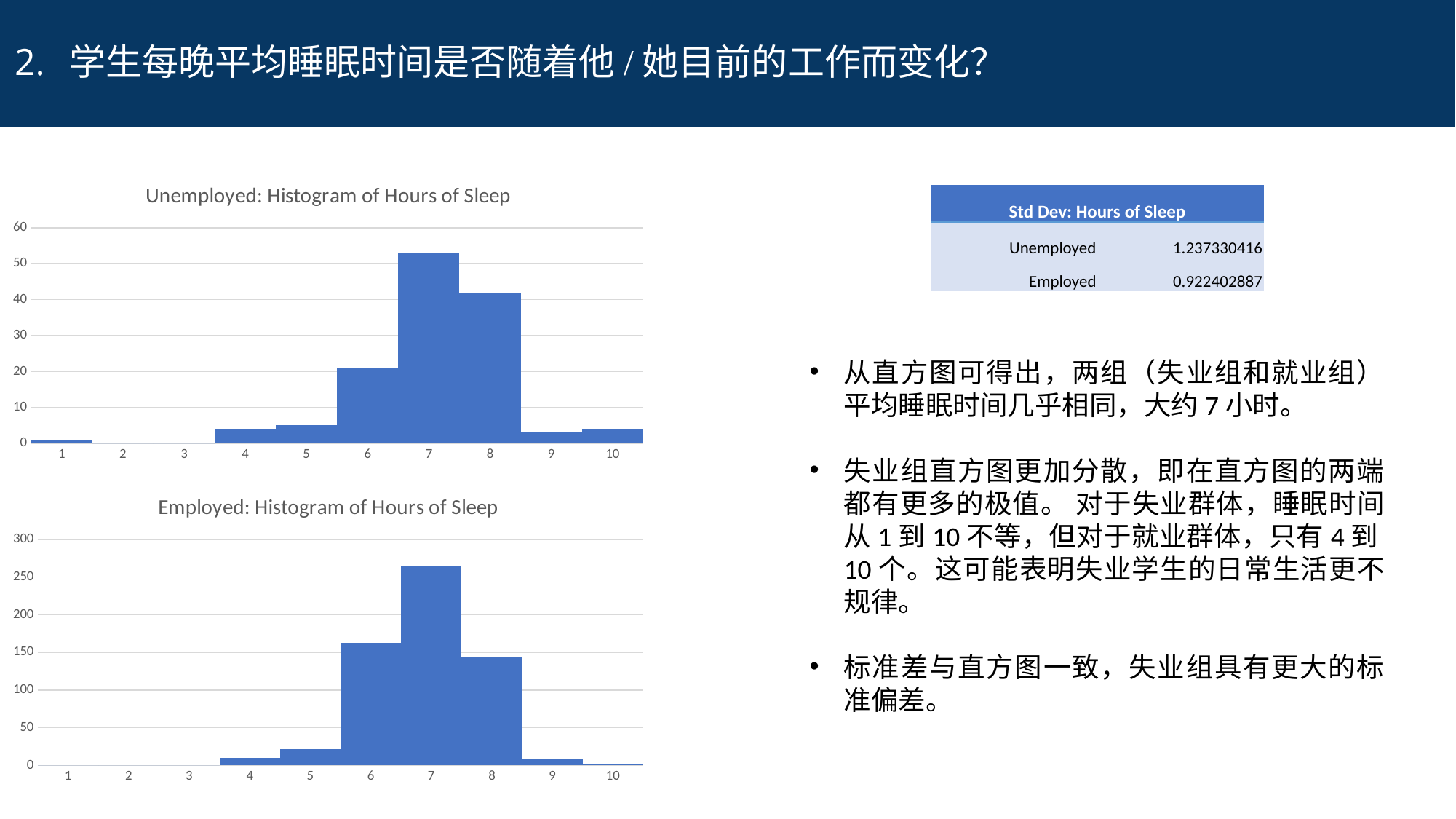

# 学生每晚平均睡眠时间是否随着他/她目前的工作而变化？

### Chart: Unemployed: Histogram of Hours of Sleep

| Category | Unemployed: Count of Cleaned Hours of Sleep |
|---|---|
| 1 | 1.0 |
| 2 | 0.0 |
| 3 | 0.0 |
| 4 | 4.0 |
| 5 | 5.0 |
| 6 | 21.0 |
| 7 | 53.0 |
| 8 | 42.0 |
| 9 | 3.0 |
| 10 | 4.0 |
| Std Dev: Hours of Sleep |  |
| --- | --- |
| Unemployed | 1.237330416 |
| Employed | 0.922402887 |
从直方图可得出，两组（失业组和就业组）平均睡眠时间几乎相同，大约7小时。

失业组直方图更加分散，即在直方图的两端都有更多的极值。 对于失业群体，睡眠时间从1到10不等，但对于就业群体，只有4到10个。这可能表明失业学生的日常生活更不规律。

标准差与直方图一致，失业组具有更大的标准偏差。

### Chart: Employed: Histogram of Hours of Sleep

| Category | Employed: Count of Cleaned Hours of Sleep |
|---|---|
| 1 | 0.0 |
| 2 | 0.0 |
| 3 | 0.0 |
| 4 | 10.0 |
| 5 | 22.0 |
| 6 | 163.0 |
| 7 | 265.0 |
| 8 | 144.0 |
| 9 | 9.0 |
| 10 | 1.0 |